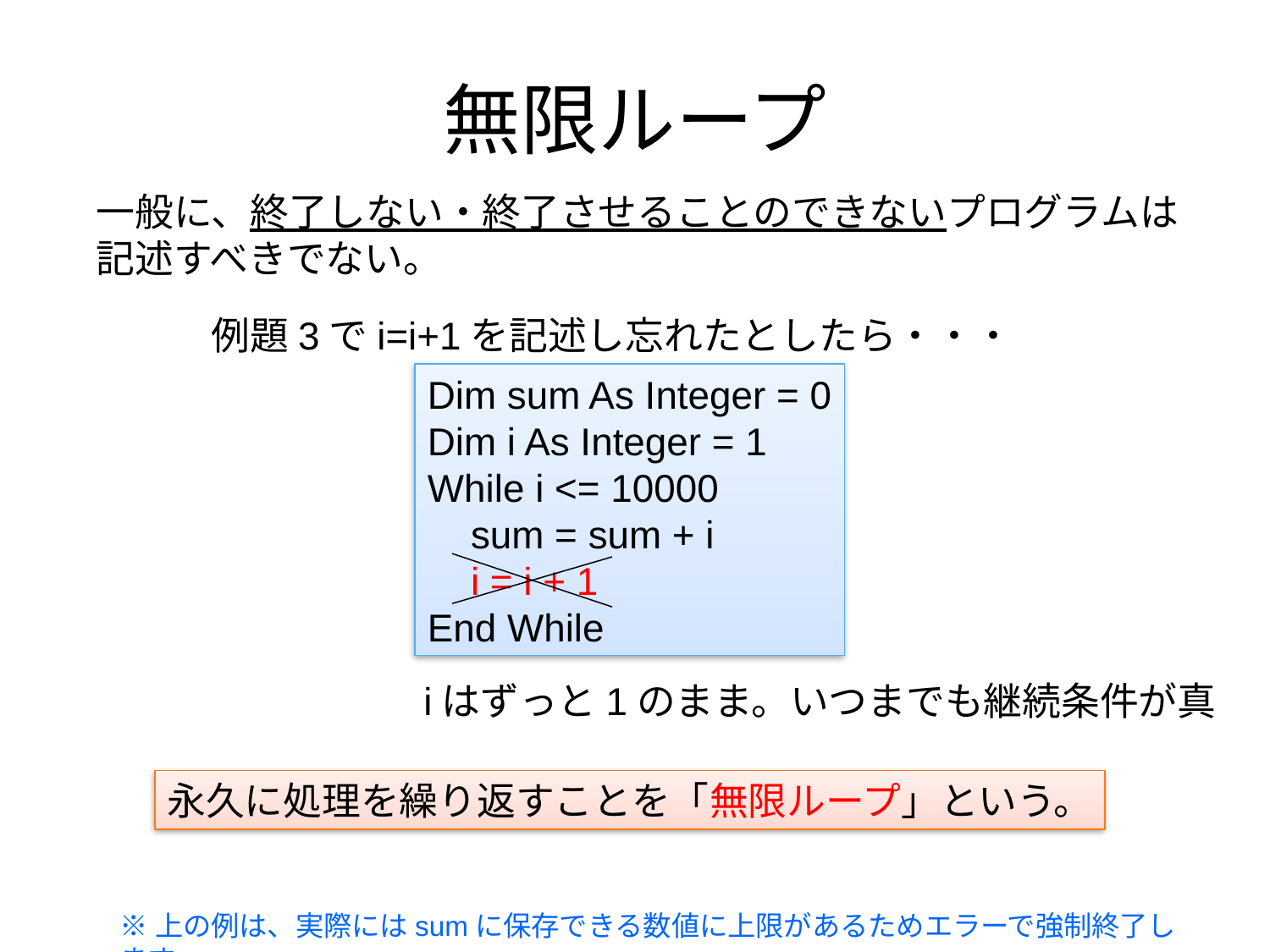

# 無限ループ
一般に、終了しない・終了させることのできないプログラムは
記述すべきでない。
例題3でi=i+1を記述し忘れたとしたら・・・
Dim sum As Integer = 0
Dim i As Integer = 1
While i <= 10000
    sum = sum + i
    i = i + 1
End While

iはずっと1のまま。いつまでも継続条件が真
永久に処理を繰り返すことを「無限ループ」という。
※上の例は、実際にはsumに保存できる数値に上限があるためエラーで強制終了します。